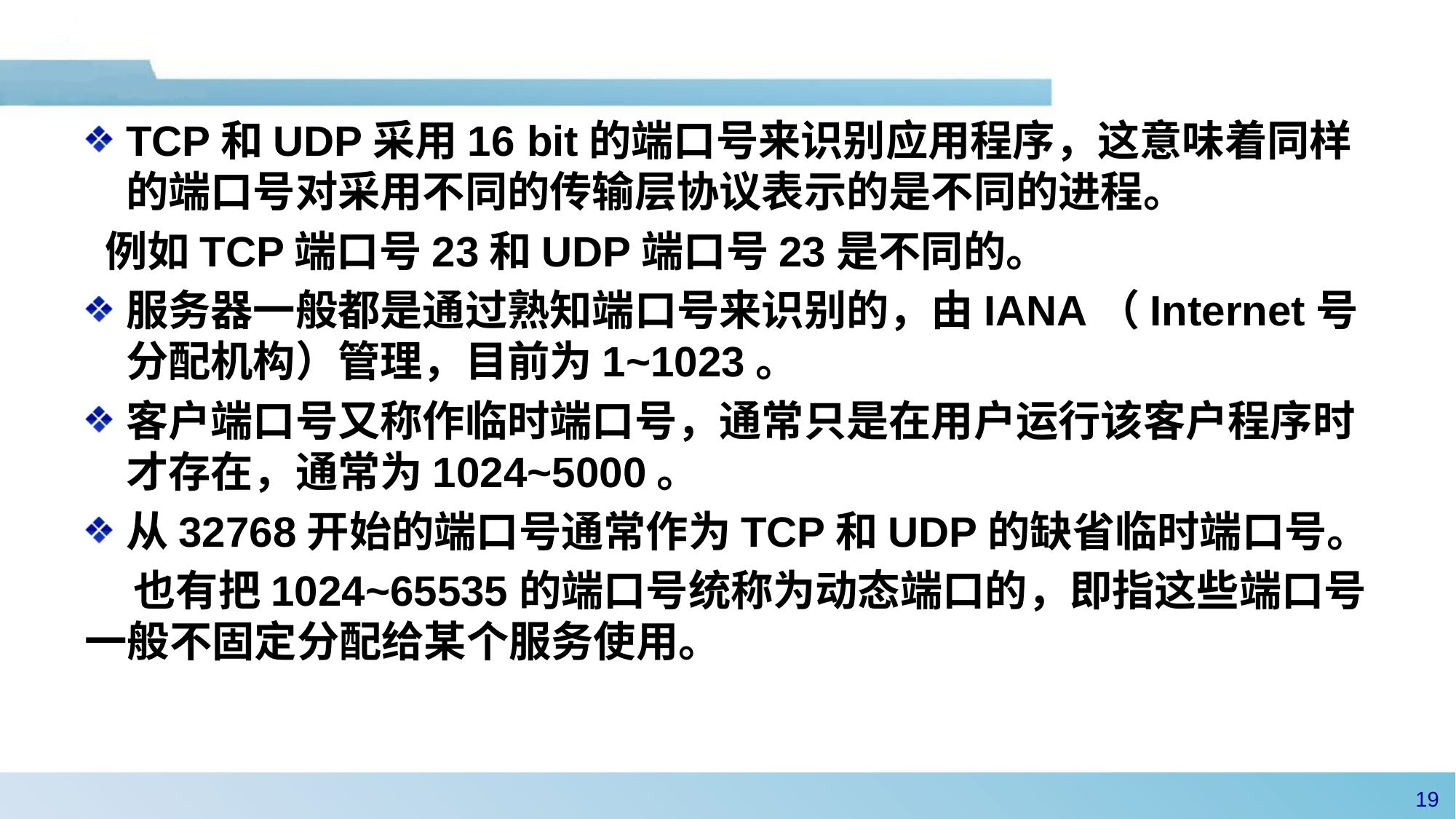

#
TCP和UDP采用16 bit的端口号来识别应用程序，这意味着同样的端口号对采用不同的传输层协议表示的是不同的进程。
 例如TCP端口号23和UDP端口号23是不同的。
服务器一般都是通过熟知端口号来识别的，由IANA（Internet号分配机构）管理，目前为1~1023。
客户端口号又称作临时端口号，通常只是在用户运行该客户程序时才存在，通常为1024~5000。
从32768开始的端口号通常作为TCP和UDP的缺省临时端口号。
    也有把1024~65535的端口号统称为动态端口的，即指这些端口号一般不固定分配给某个服务使用。
19